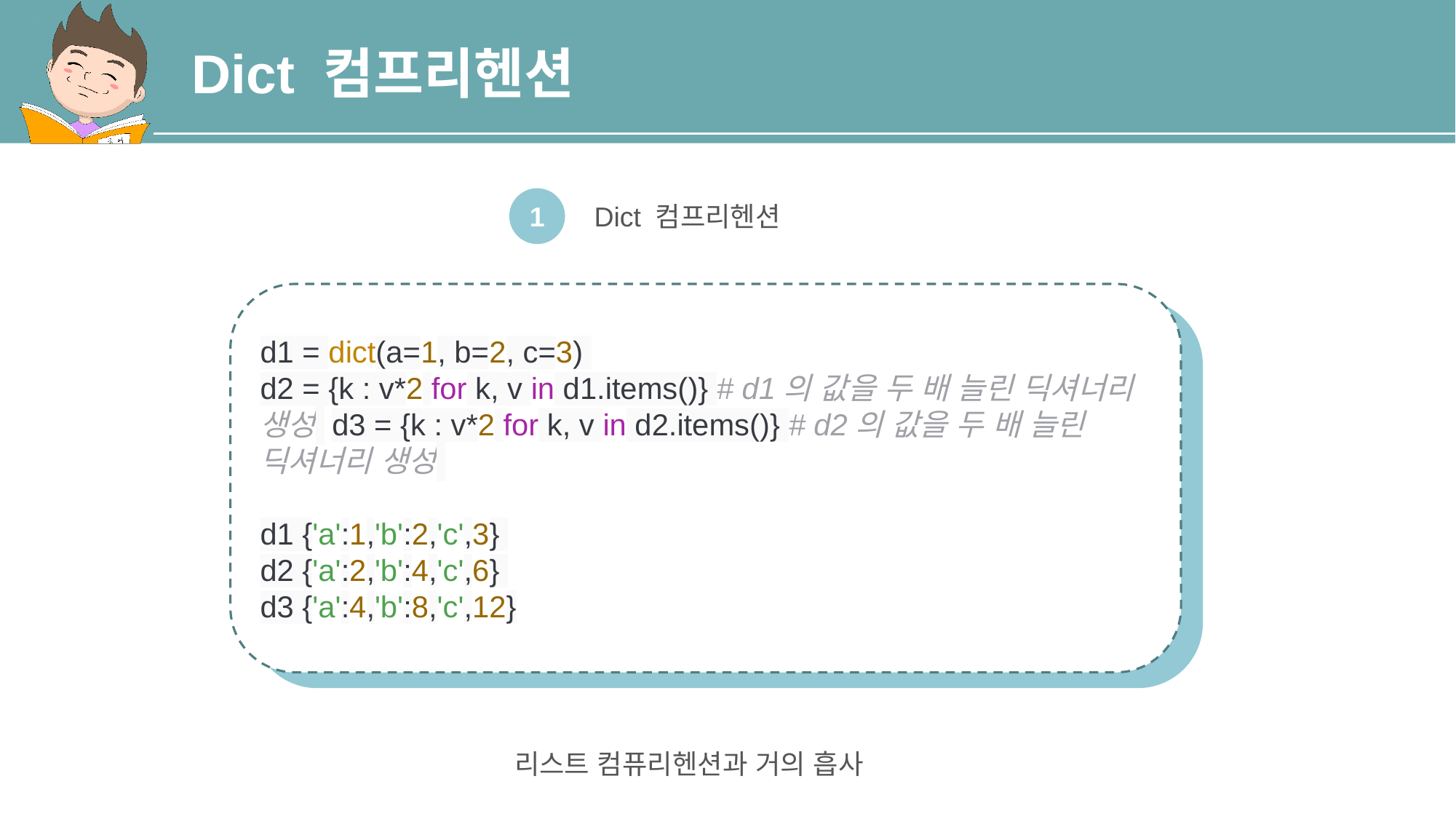

Dict 컴프리헨션
1
Dict 컴프리헨션
d1 = dict(a=1, b=2, c=3)
d2 = {k : v*2 for k, v in d1.items()} # d1의 값을 두 배 늘린 딕셔너리 생성 d3 = {k : v*2 for k, v in d2.items()} # d2의 값을 두 배 늘린 딕셔너리 생성

d1 {'a':1,'b':2,'c',3}
d2 {'a':2,'b':4,'c',6}
d3 {'a':4,'b':8,'c',12}

리스트 컴퓨리헨션과 거의 흡사